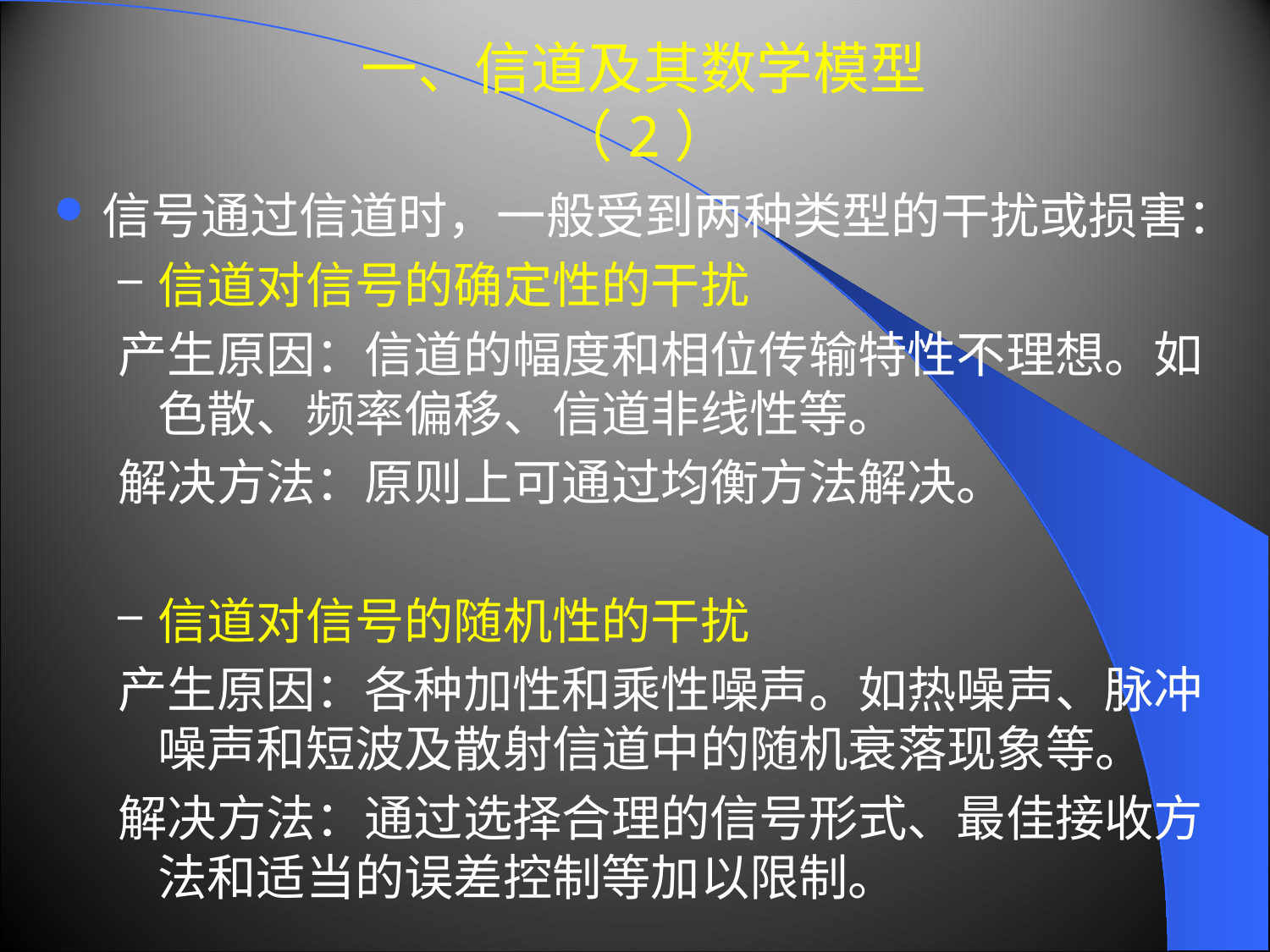

# 一、信道及其数学模型（2）
信号通过信道时，一般受到两种类型的干扰或损害：
信道对信号的确定性的干扰
产生原因：信道的幅度和相位传输特性不理想。如色散、频率偏移、信道非线性等。
解决方法：原则上可通过均衡方法解决。

信道对信号的随机性的干扰
产生原因：各种加性和乘性噪声。如热噪声、脉冲噪声和短波及散射信道中的随机衰落现象等。
解决方法：通过选择合理的信号形式、最佳接收方法和适当的误差控制等加以限制。